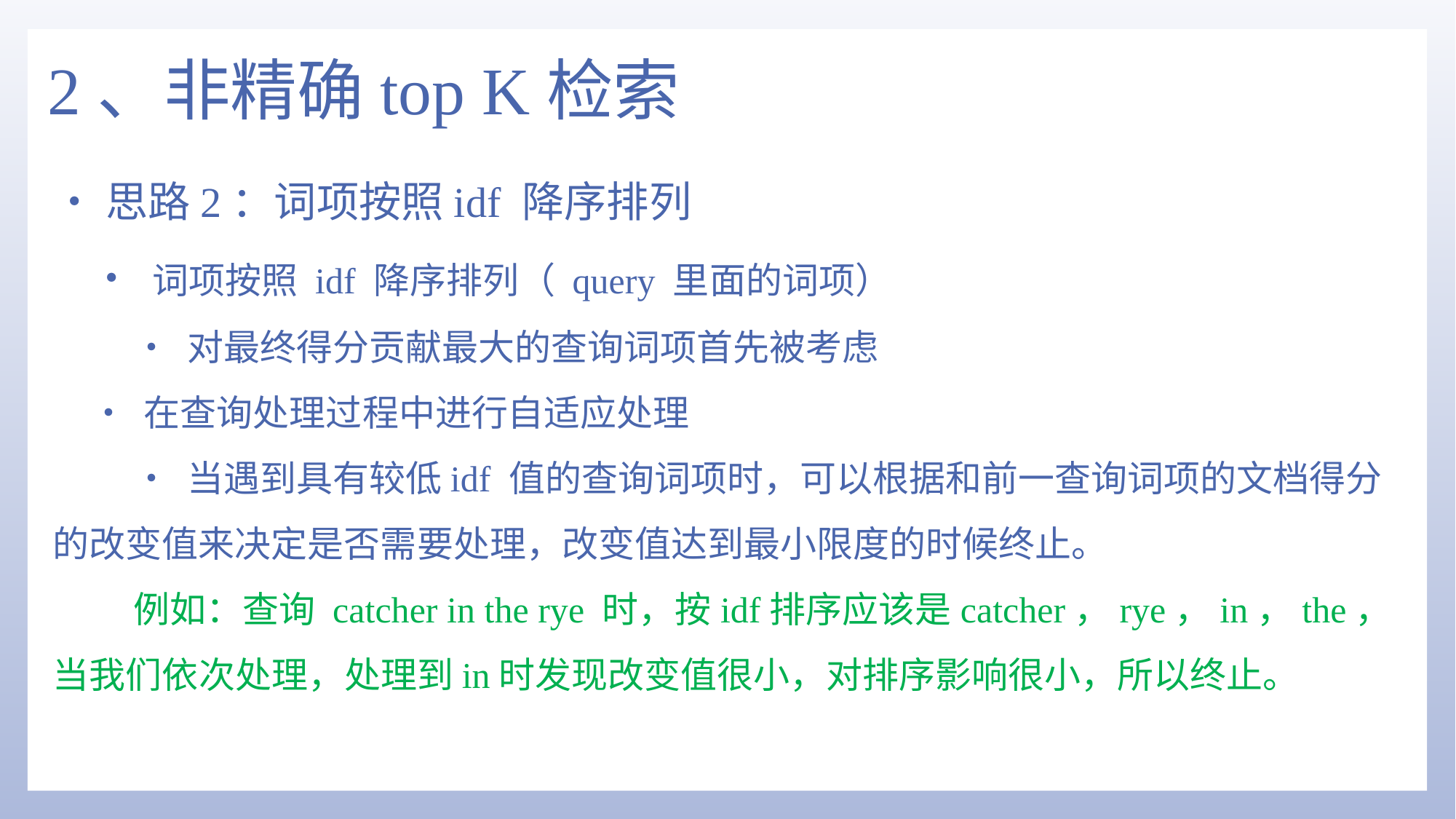

# 2、非精确top K检索
•思路2：词项按照idf 降序排列
• 词项按照 idf 降序排列（ query 里面的词项）
• 对最终得分贡献最大的查询词项首先被考虑
• 在查询处理过程中进行自适应处理
• 当遇到具有较低idf 值的查询词项时，可以根据和前一查询词项的文档得分的改变值来决定是否需要处理，改变值达到最小限度的时候终止。
例如：查询 catcher in the rye 时，按idf排序应该是catcher，rye，in，the，当我们依次处理，处理到in时发现改变值很小，对排序影响很小，所以终止。